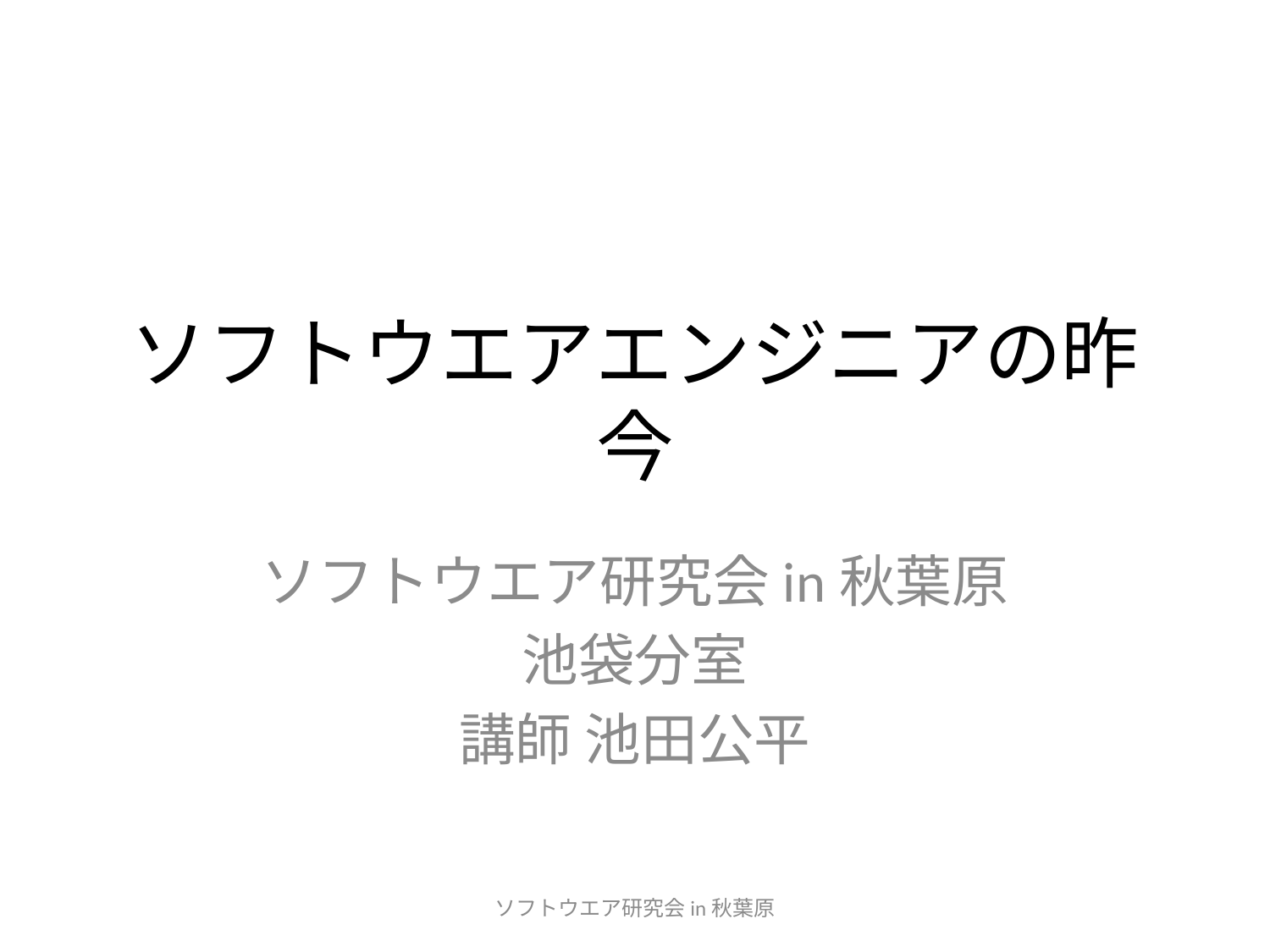

# ソフトウエアエンジニアの昨今
ソフトウエア研究会in秋葉原
池袋分室
講師 池田公平
ソフトウエア研究会in秋葉原